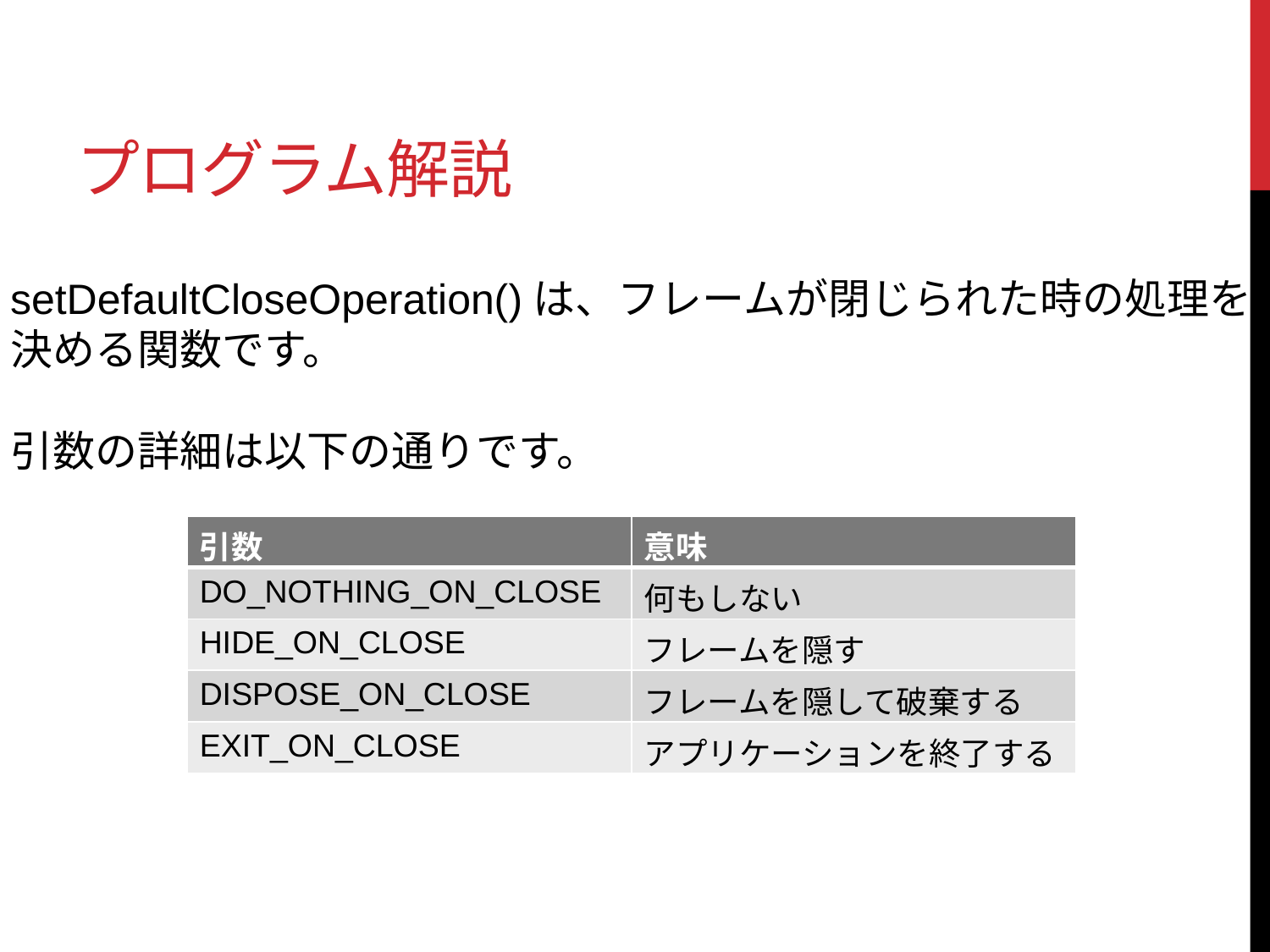

# プログラム解説
setDefaultCloseOperation()は、フレームが閉じられた時の処理を
決める関数です。

引数の詳細は以下の通りです。
| 引数 | 意味 |
| --- | --- |
| DO\_NOTHING\_ON\_CLOSE | 何もしない |
| HIDE\_ON\_CLOSE | フレームを隠す |
| DISPOSE\_ON\_CLOSE | フレームを隠して破棄する |
| EXIT\_ON\_CLOSE | アプリケーションを終了する |